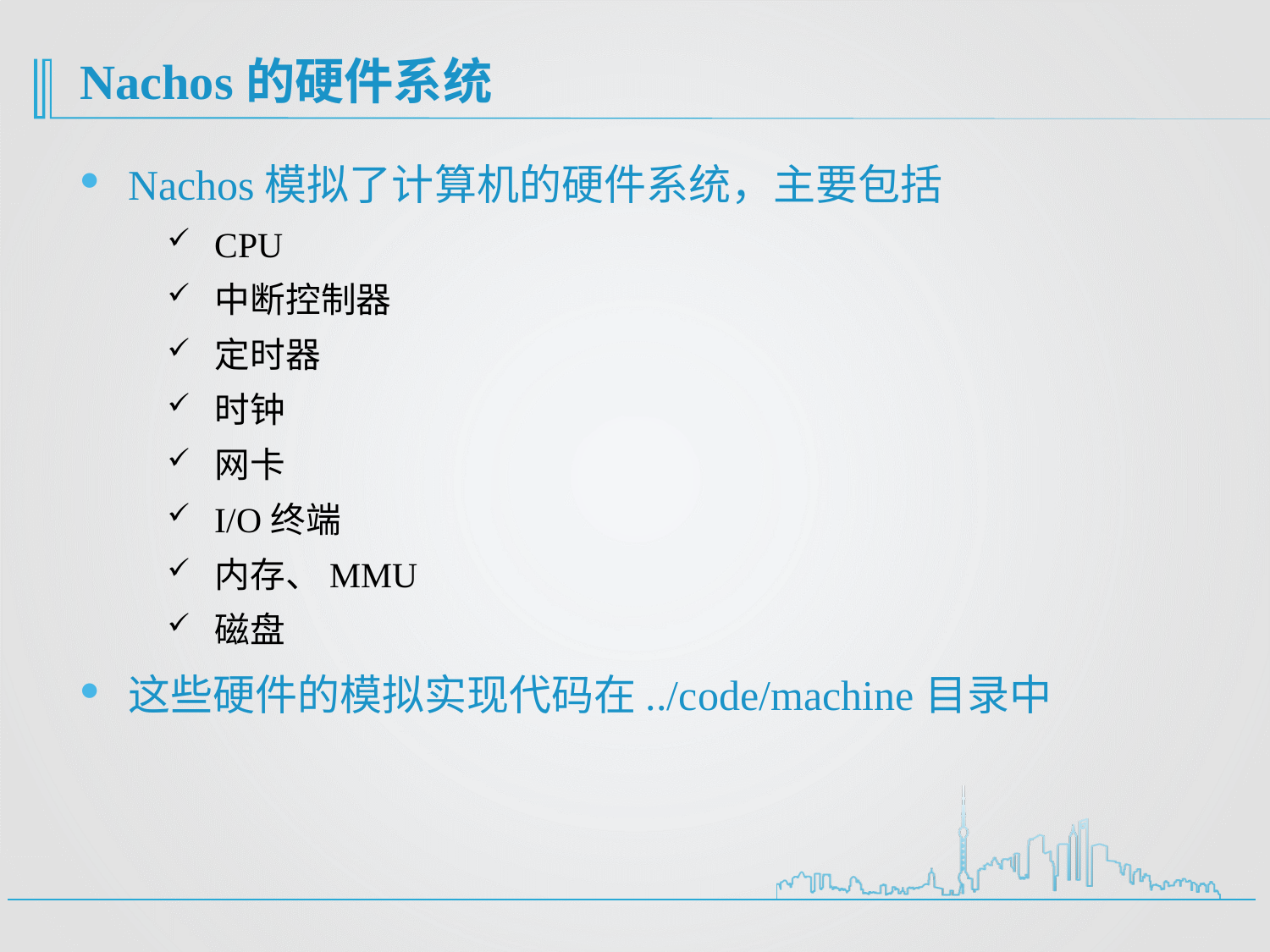

# Nachos的硬件系统
Nachos模拟了计算机的硬件系统，主要包括
CPU
中断控制器
定时器
时钟
网卡
I/O终端
内存、MMU
磁盘
这些硬件的模拟实现代码在../code/machine目录中